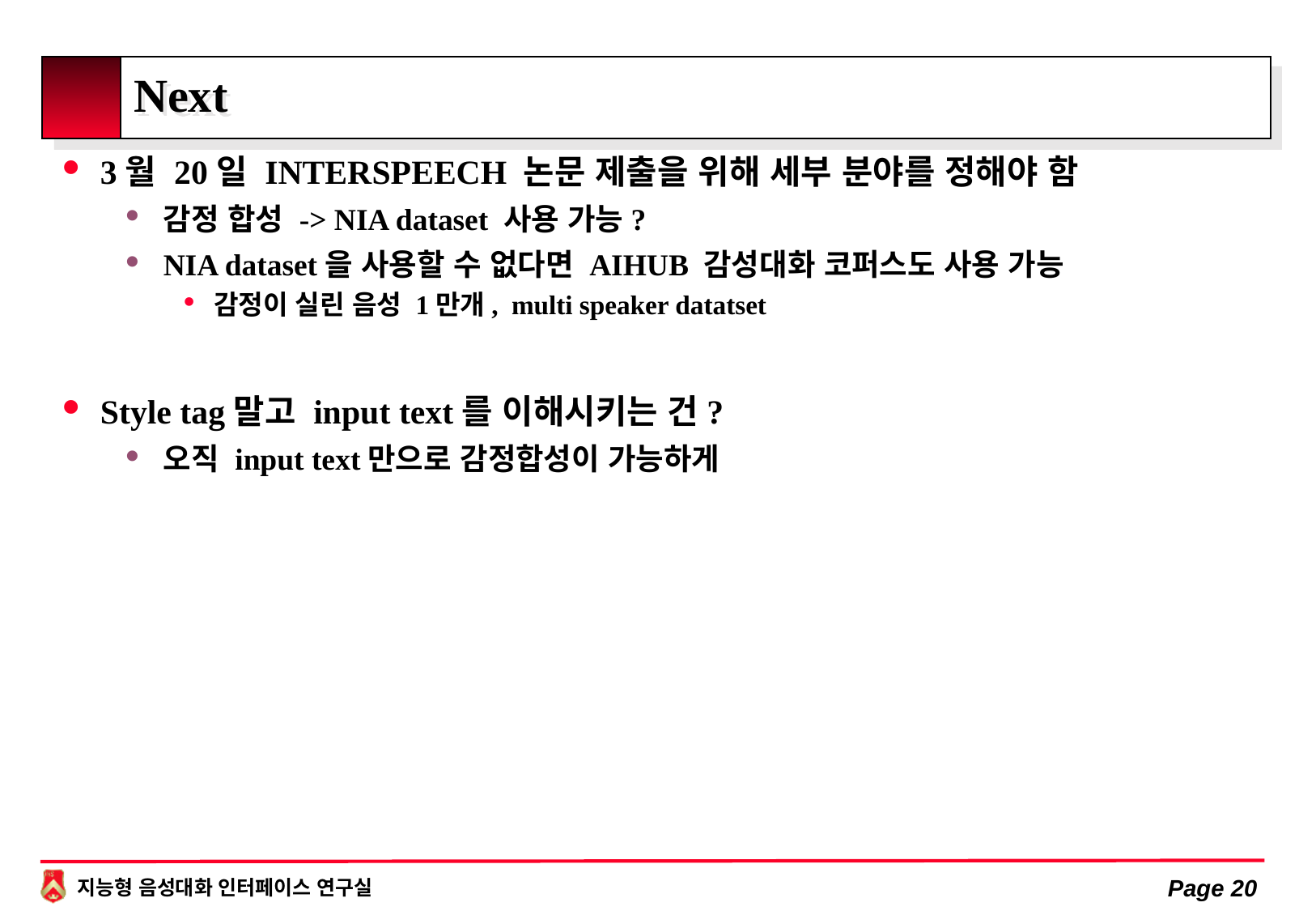

# Next
3월 20일 INTERSPEECH 논문 제출을 위해 세부 분야를 정해야 함
감정 합성 -> NIA dataset 사용 가능?
NIA dataset을 사용할 수 없다면 AIHUB 감성대화 코퍼스도 사용 가능
감정이 실린 음성 1만개,  multi speaker datatset

Style tag말고 input text를 이해시키는 건?
오직 input text만으로 감정합성이 가능하게

Page 20